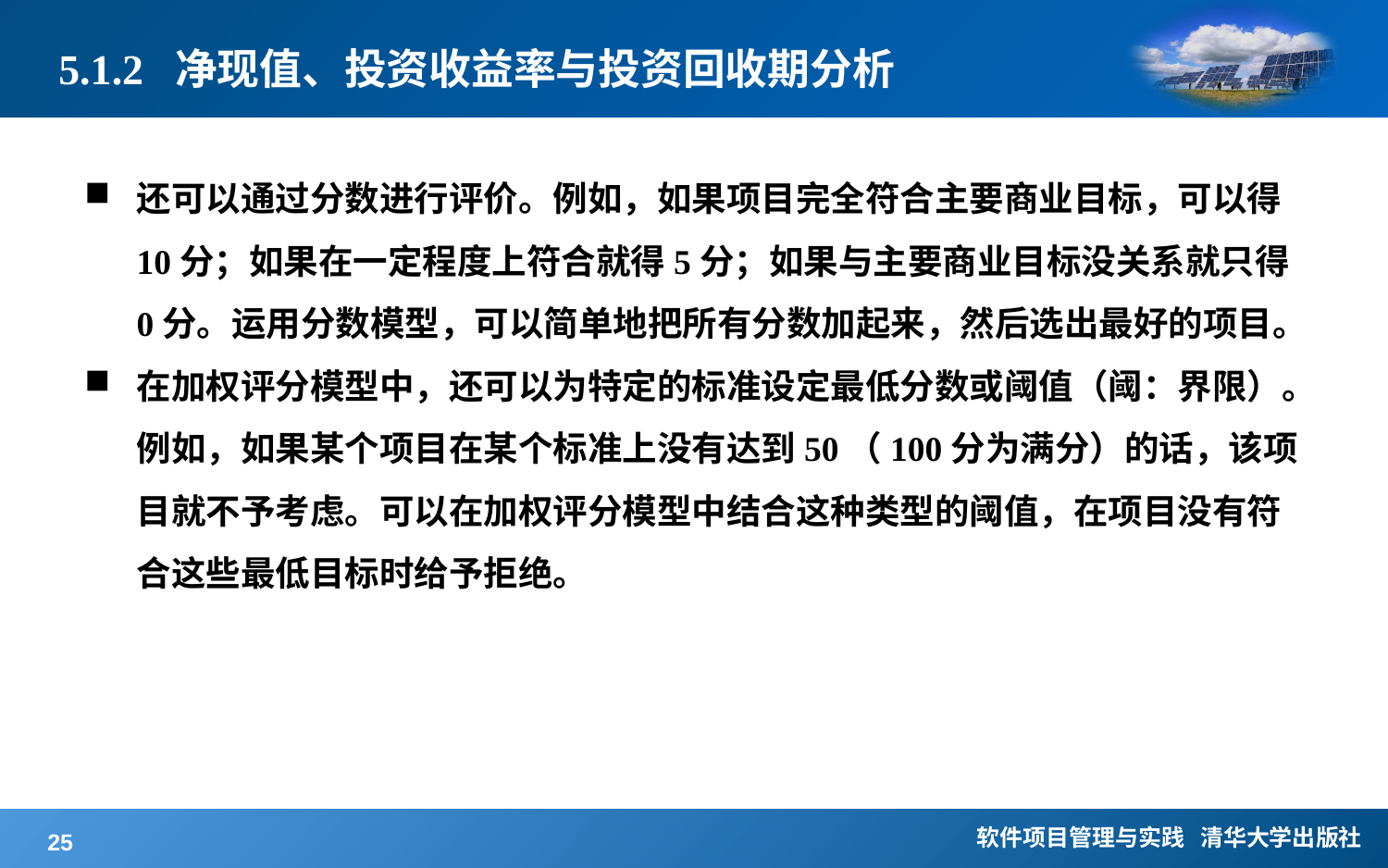

# 5.1.2  净现值、投资收益率与投资回收期分析
还可以通过分数进行评价。例如，如果项目完全符合主要商业目标，可以得10分；如果在一定程度上符合就得5分；如果与主要商业目标没关系就只得0分。运用分数模型，可以简单地把所有分数加起来，然后选出最好的项目。
在加权评分模型中，还可以为特定的标准设定最低分数或阈值（阈：界限）。例如，如果某个项目在某个标准上没有达到50（100分为满分）的话，该项目就不予考虑。可以在加权评分模型中结合这种类型的阈值，在项目没有符合这些最低目标时给予拒绝。